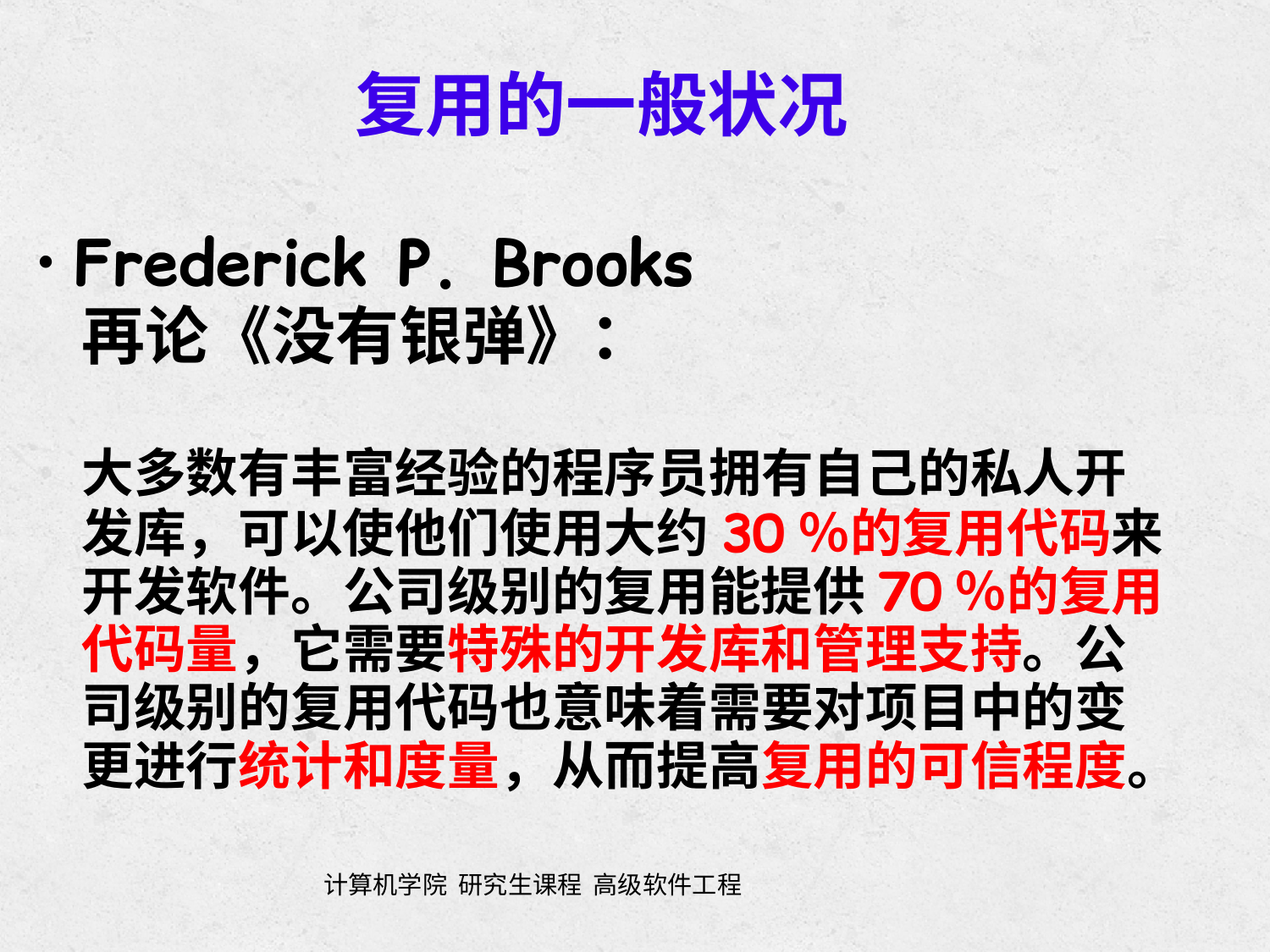

复用的一般状况

• Frederick  P.  Brooks
	再论《没有银弹》：

	大多数有丰富经验的程序员拥有自己的私人开
	发库，可以使他们使用大约30％的复用代码来
	开发软件。公司级别的复用能提供70％的复用
	代码量，它需要特殊的开发库和管理支持。公
	司级别的复用代码也意味着需要对项目中的变
	更进行统计和度量，从而提高复用的可信程度。
计算机学院  研究生课程  高级软件工程